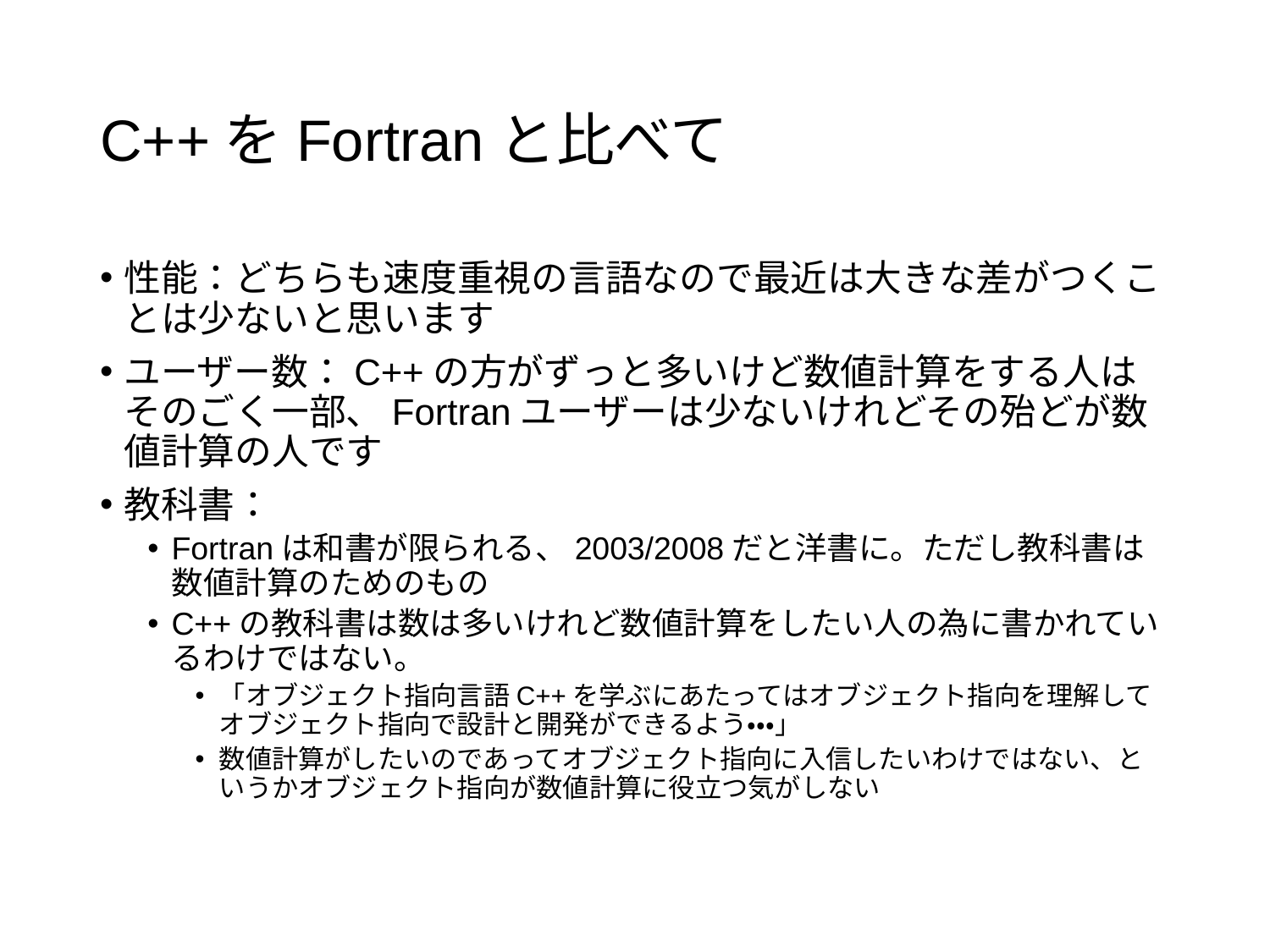

# C++をFortranと比べて
性能：どちらも速度重視の言語なので最近は大きな差がつくことは少ないと思います
ユーザー数：C++の方がずっと多いけど数値計算をする人はそのごく一部、Fortranユーザーは少ないけれどその殆どが数値計算の人です
教科書：
Fortranは和書が限られる、2003/2008だと洋書に。ただし教科書は数値計算のためのもの
C++の教科書は数は多いけれど数値計算をしたい人の為に書かれているわけではない。
「オブジェクト指向言語C++を学ぶにあたってはオブジェクト指向を理解してオブジェクト指向で設計と開発ができるよう・・・」
数値計算がしたいのであってオブジェクト指向に入信したいわけではない、というかオブジェクト指向が数値計算に役立つ気がしない